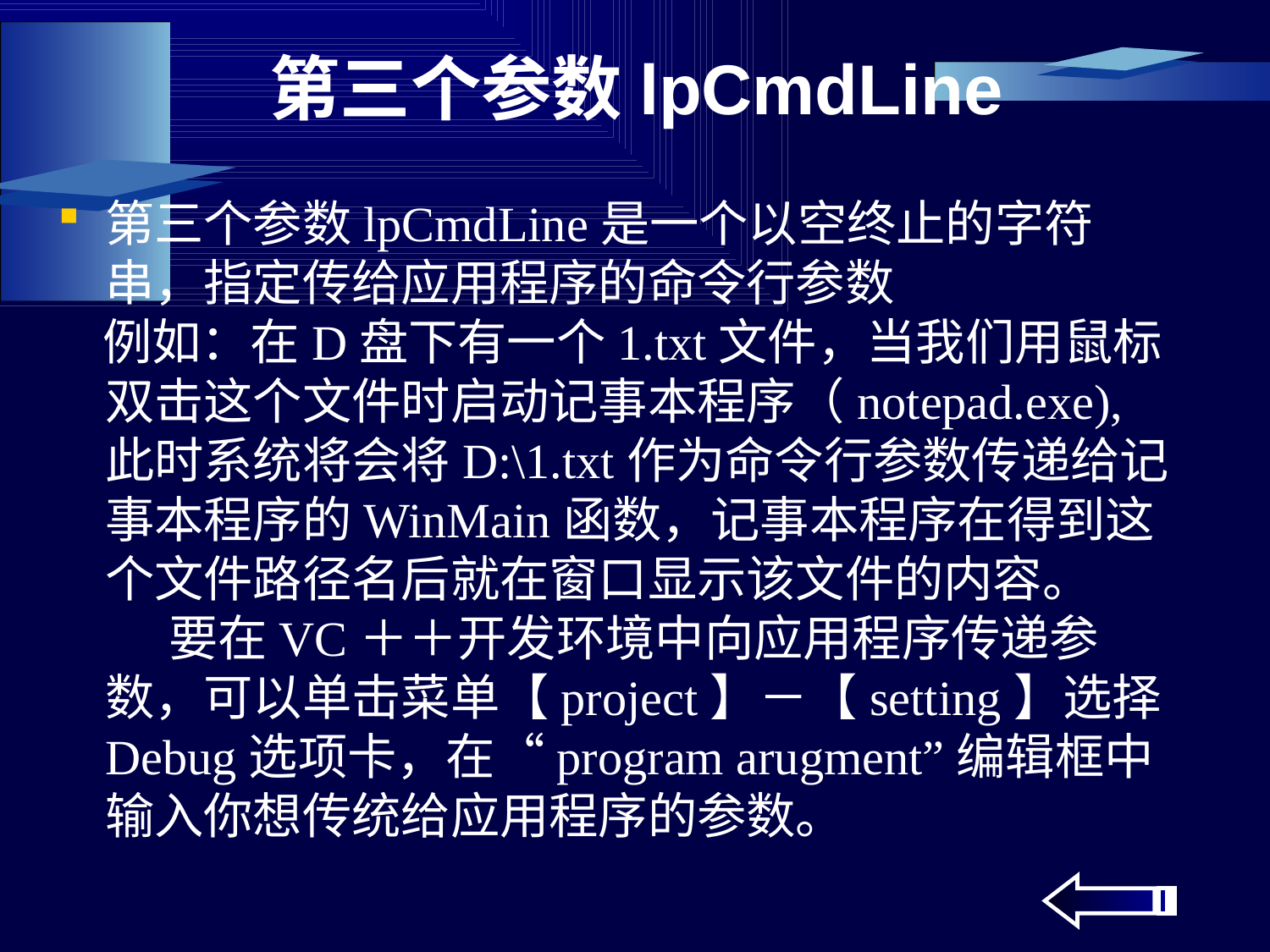

# 第三个参数lpCmdLine
第三个参数lpCmdLine是一个以空终止的字符串，指定传给应用程序的命令行参数
   例如：在D盘下有一个1.txt文件，当我们用鼠标双击这个文件时启动记事本程序（notepad.exe),此时系统将会将D:\1.txt作为命令行参数传递给记事本程序的WinMain函数，记事本程序在得到这个文件路径名后就在窗口显示该文件的内容。
         要在VC＋＋开发环境中向应用程序传递参数，可以单击菜单【project】－【setting】选择Debug选项卡，在“program arugment”编辑框中输入你想传统给应用程序的参数。